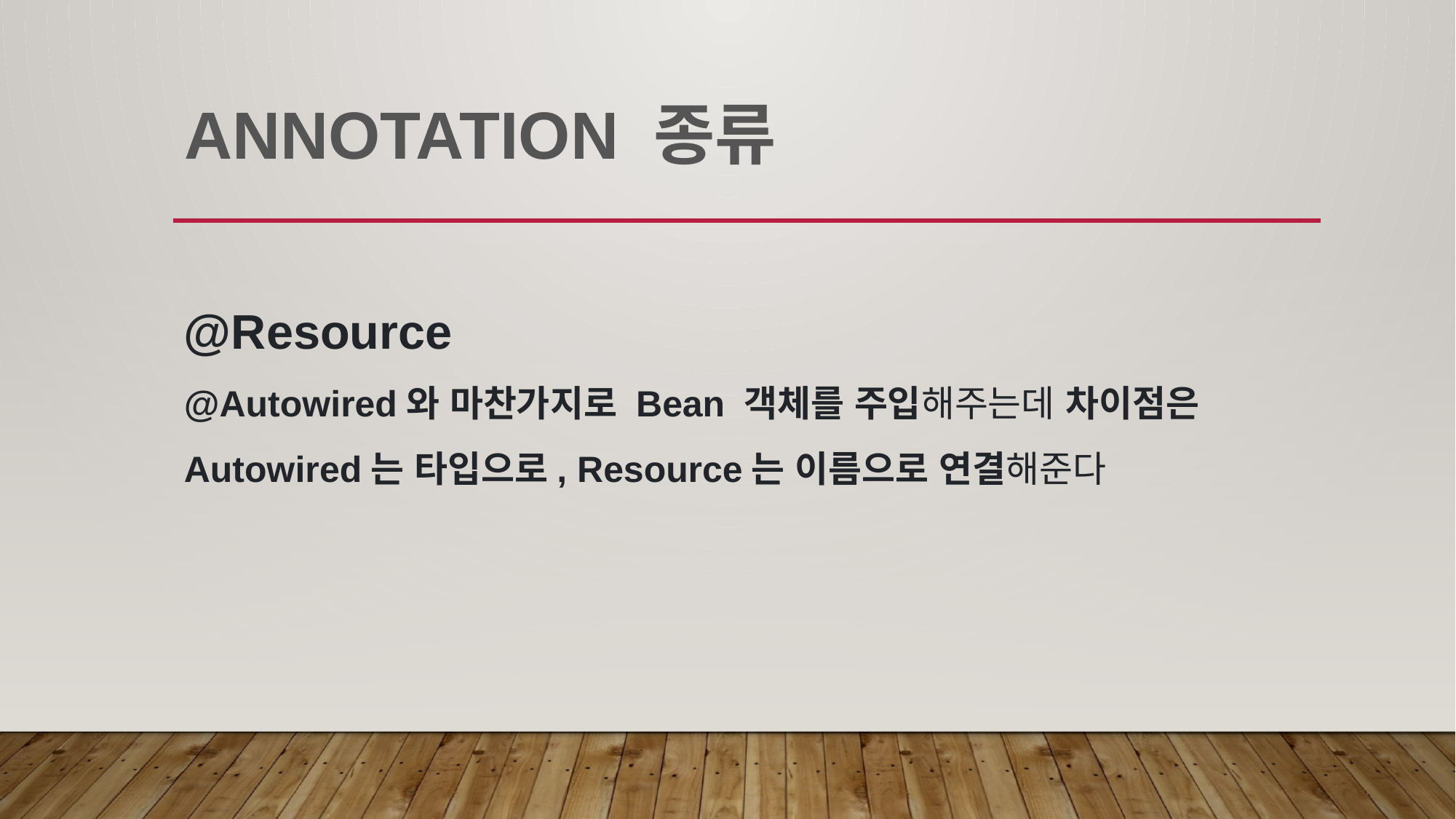

# Annotation 종류
@Resource
@Autowired와 마찬가지로 Bean 객체를 주입해주는데 차이점은 Autowired는 타입으로, Resource는 이름으로 연결해준다